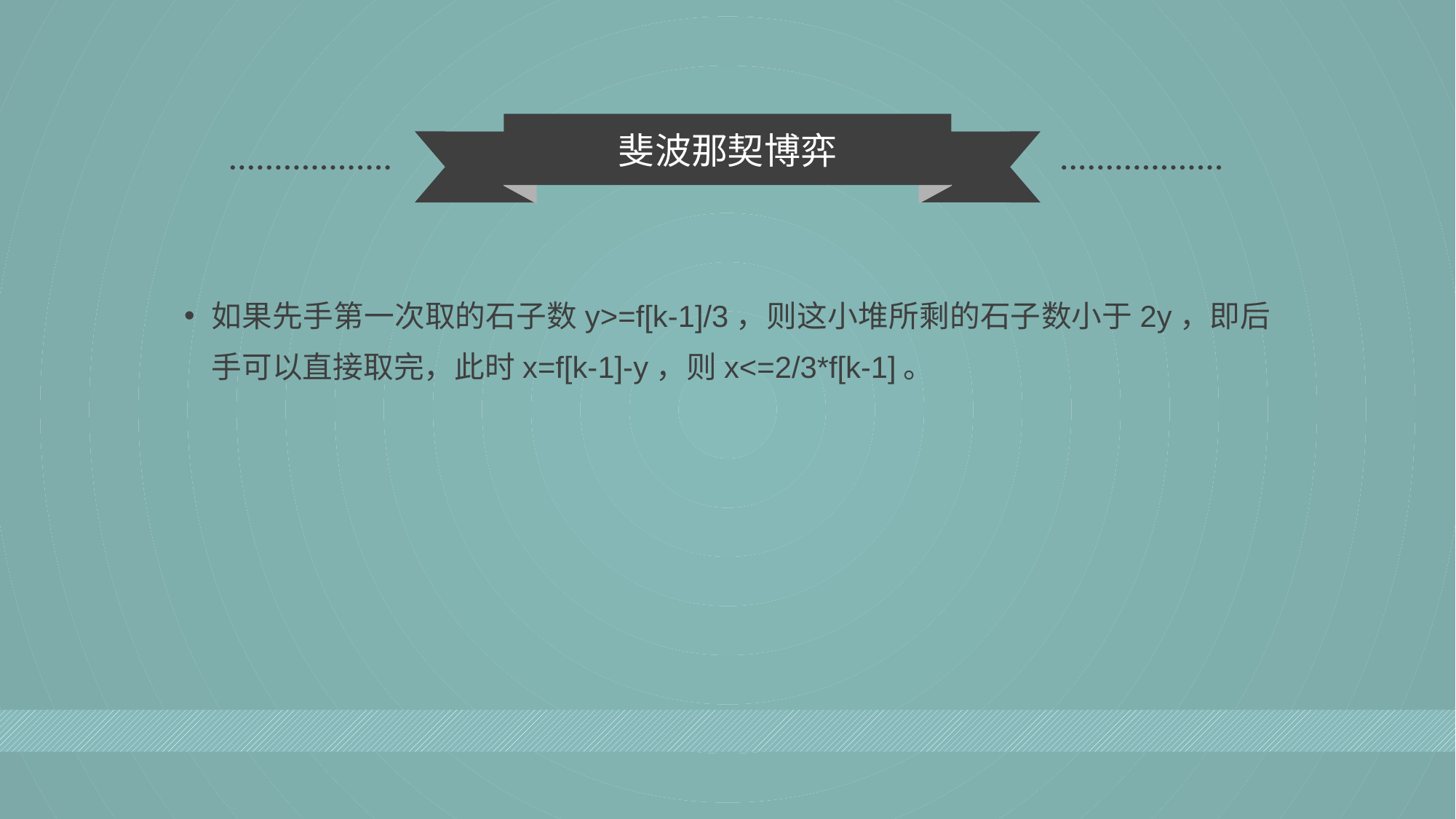

斐波那契博弈

如果先手第一次取的石子数y>=f[k-1]/3，则这小堆所剩的石子数小于2y，即后手可以直接取完，此时x=f[k-1]-y，则x<=2/3*f[k-1]。